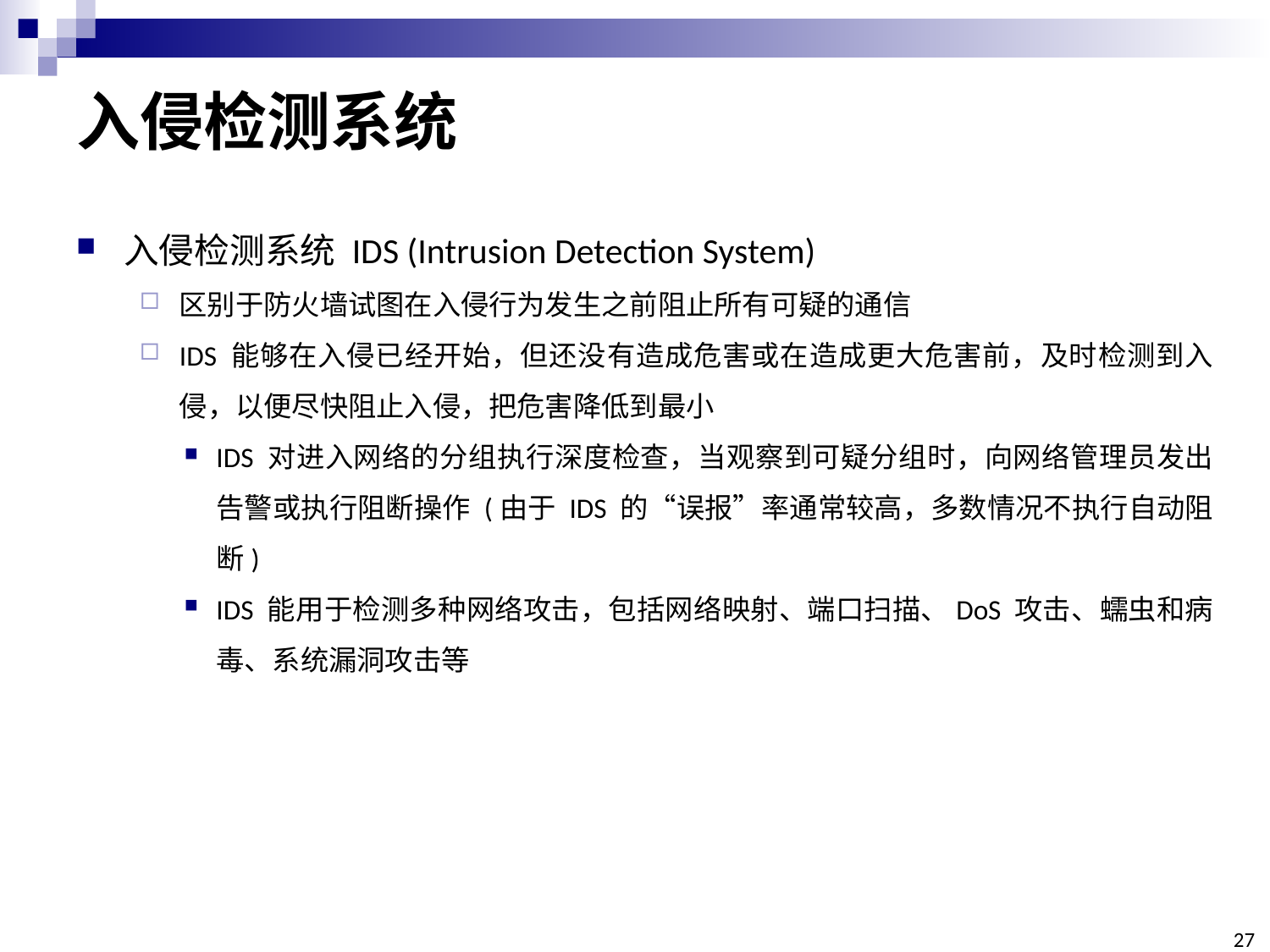

# 入侵检测系统
入侵检测系统 IDS (Intrusion Detection System)
区别于防火墙试图在入侵行为发生之前阻止所有可疑的通信
IDS 能够在入侵已经开始，但还没有造成危害或在造成更大危害前，及时检测到入侵，以便尽快阻止入侵，把危害降低到最小
IDS 对进入网络的分组执行深度检查，当观察到可疑分组时，向网络管理员发出告警或执行阻断操作 (由于 IDS 的“误报”率通常较高，多数情况不执行自动阻断)
IDS 能用于检测多种网络攻击，包括网络映射、端口扫描、DoS 攻击、蠕虫和病毒、系统漏洞攻击等
27